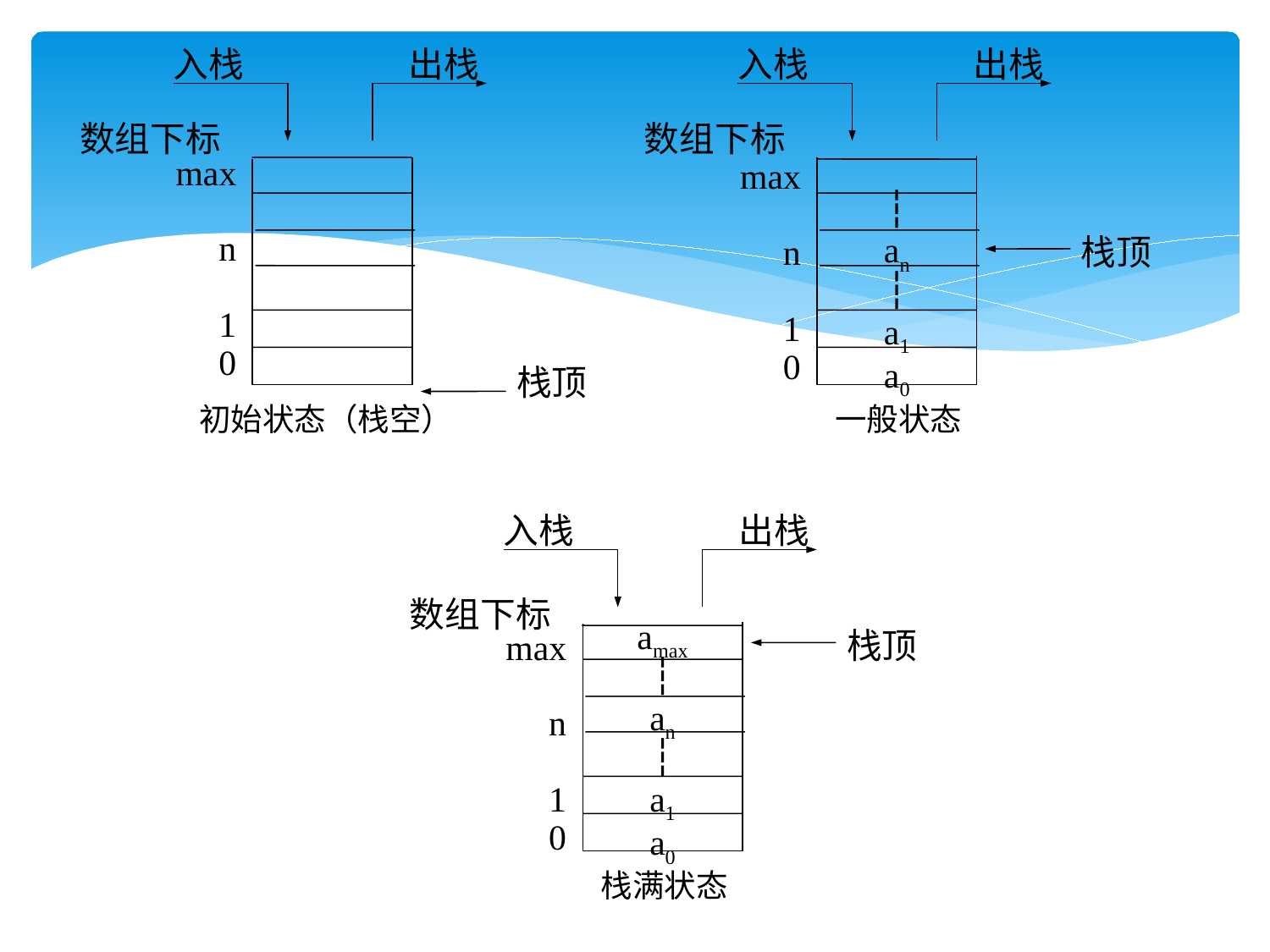

入栈
出栈

数组下标
max

n

1
0

栈顶

初始状态（栈空）
入栈
出栈

数组下标

max

n

1
0

┆
an
┆
a1
a0

栈顶

一般状态
入栈
出栈

数组下标
amax
┆
an
┆
a1
a0
max

n

1
0

栈顶

栈满状态